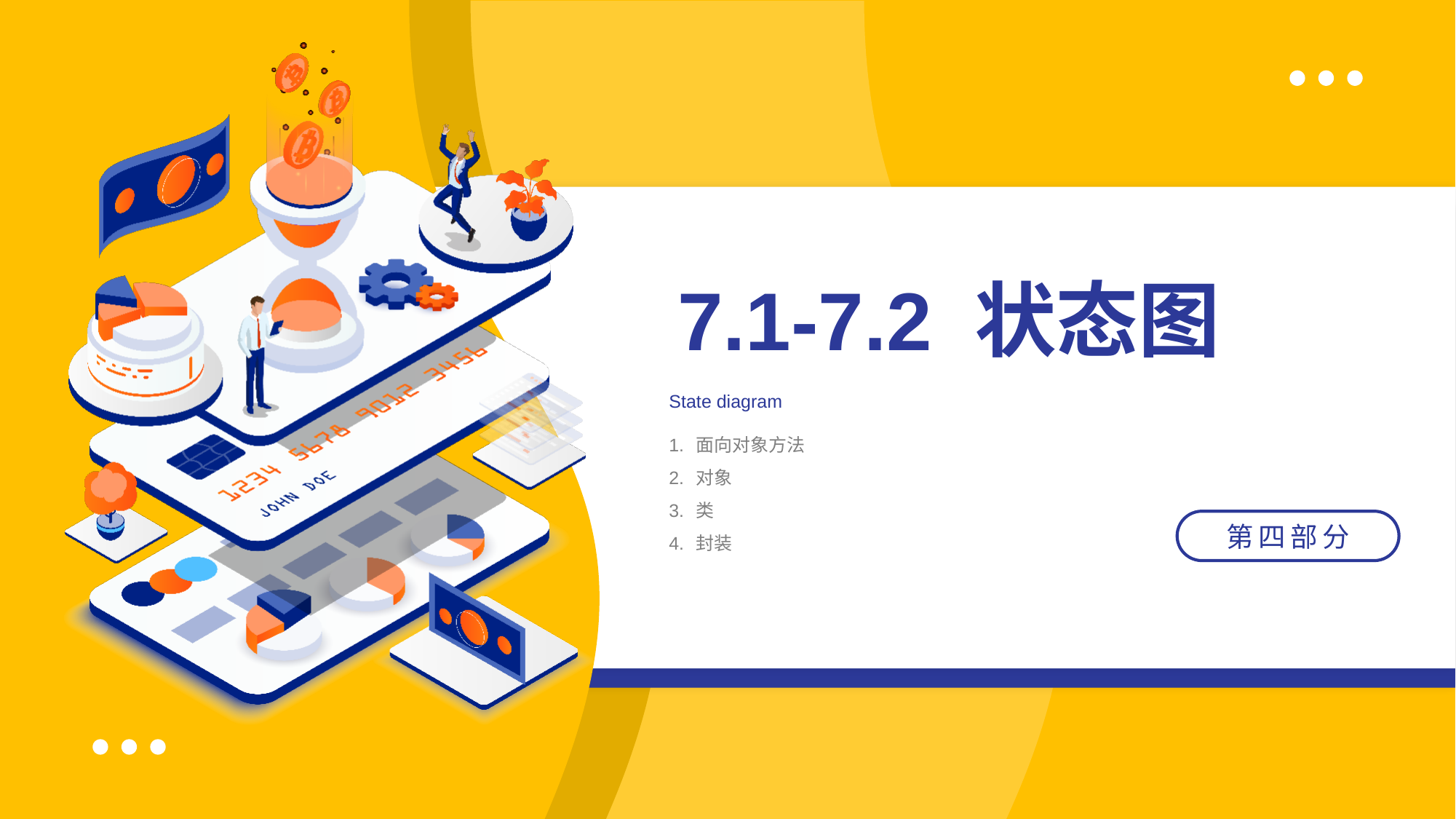

7.1-7.2 状态图
State diagram
面向对象方法
对象
类
封装
第四部分